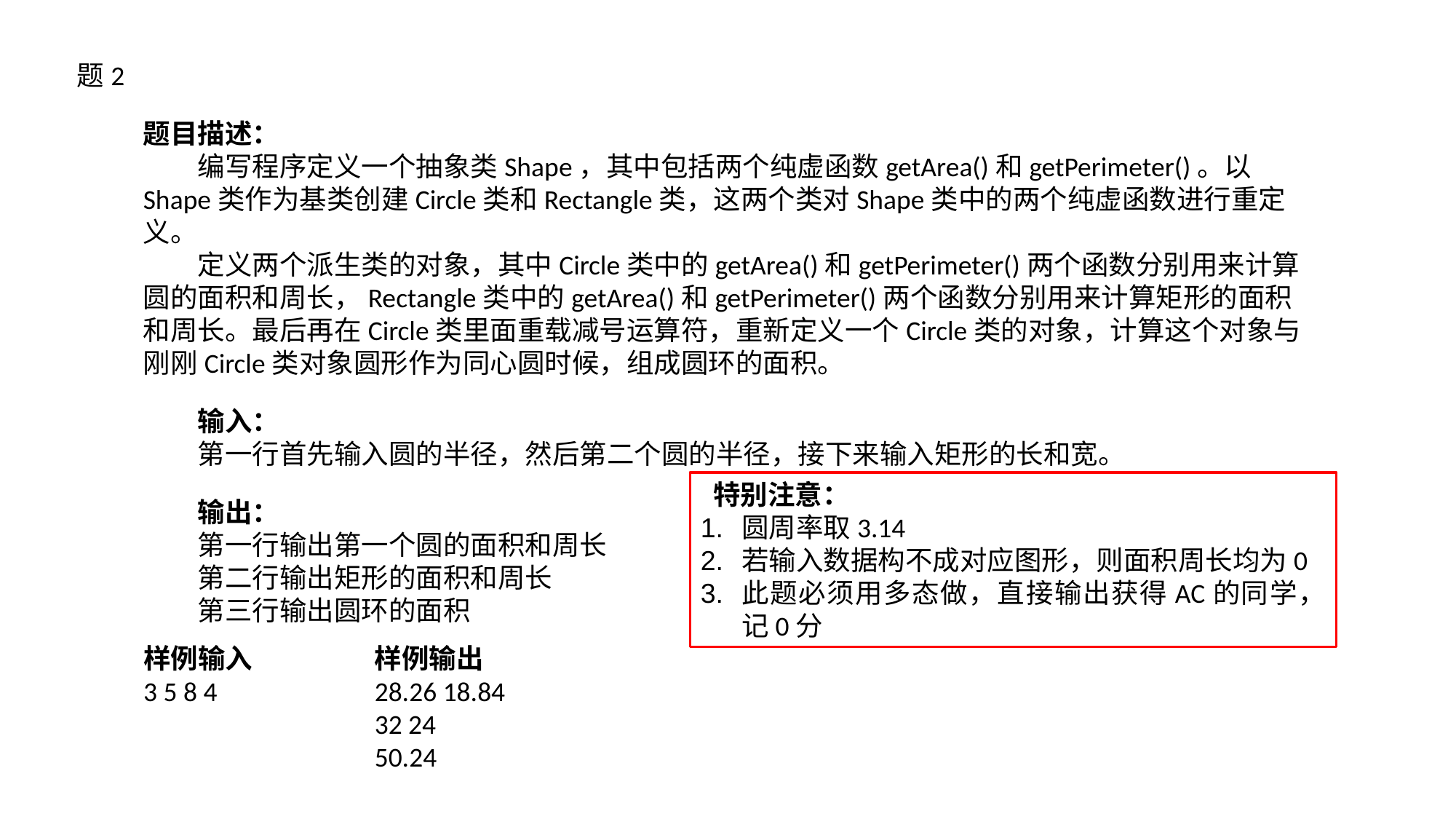

题2
题目描述：
编写程序定义一个抽象类Shape，其中包括两个纯虚函数getArea()和getPerimeter()。以Shape类作为基类创建Circle类和Rectangle类，这两个类对Shape类中的两个纯虚函数进行重定义。
定义两个派生类的对象，其中Circle类中的getArea()和getPerimeter()两个函数分别用来计算圆的面积和周长，Rectangle类中的getArea()和getPerimeter()两个函数分别用来计算矩形的面积和周长。最后再在Circle类里面重载减号运算符，重新定义一个Circle类的对象，计算这个对象与刚刚Circle类对象圆形作为同心圆时候，组成圆环的面积。

输入：
第一行首先输入圆的半径，然后第二个圆的半径，接下来输入矩形的长和宽。

输出：
第一行输出第一个圆的面积和周长
第二行输出矩形的面积和周长
第三行输出圆环的面积
 特别注意：
圆周率取3.14
若输入数据构不成对应图形，则面积周长均为0
此题必须用多态做，直接输出获得AC的同学，记0分
样例输入
3 5 8 4
样例输出
28.26 18.84
32 24
50.24